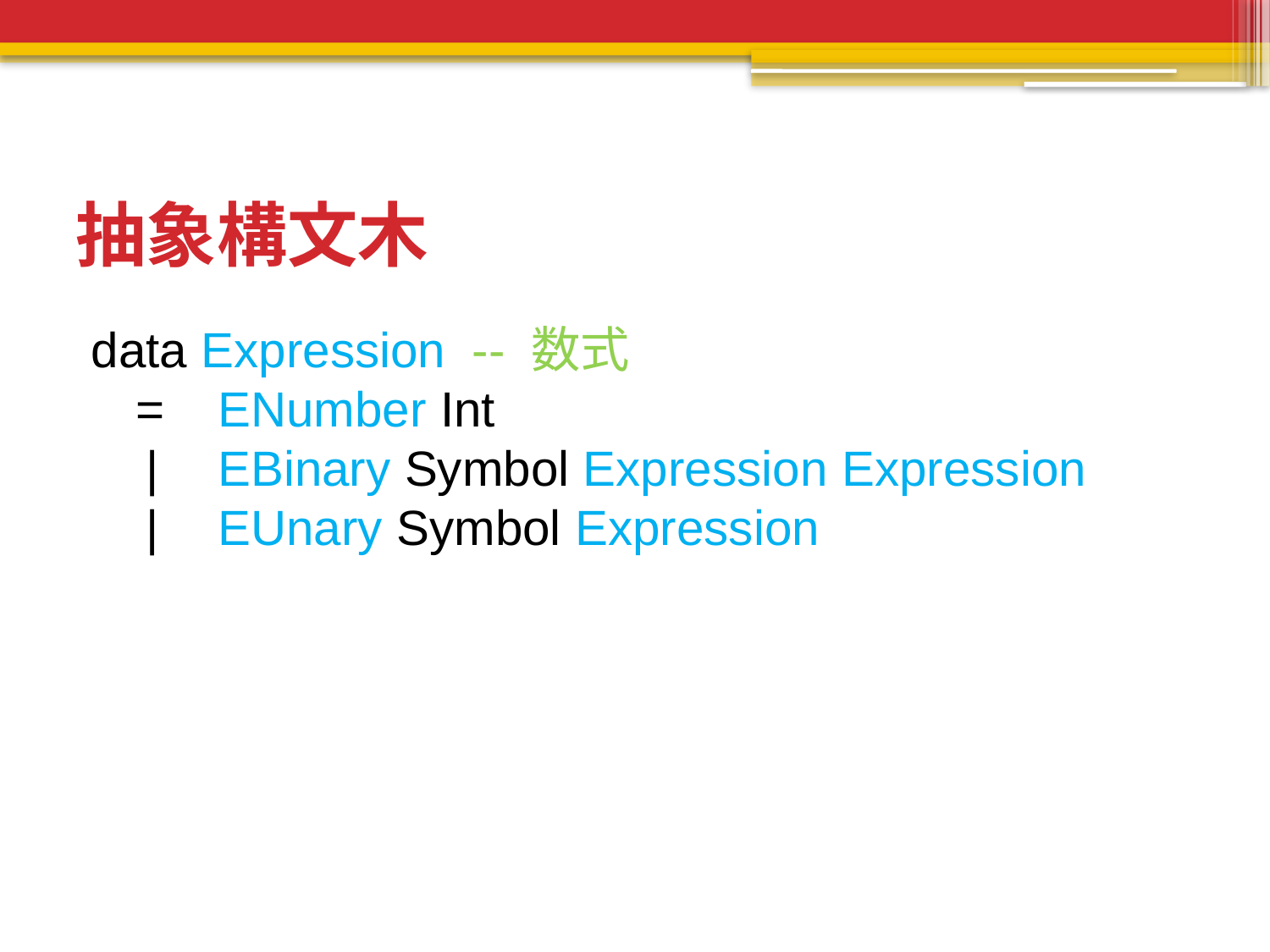

# 抽象構文木
data Expression	-- 数式
   =	ENumber Int
    |	EBinary Symbol Expression Expression
    |	EUnary Symbol Expression